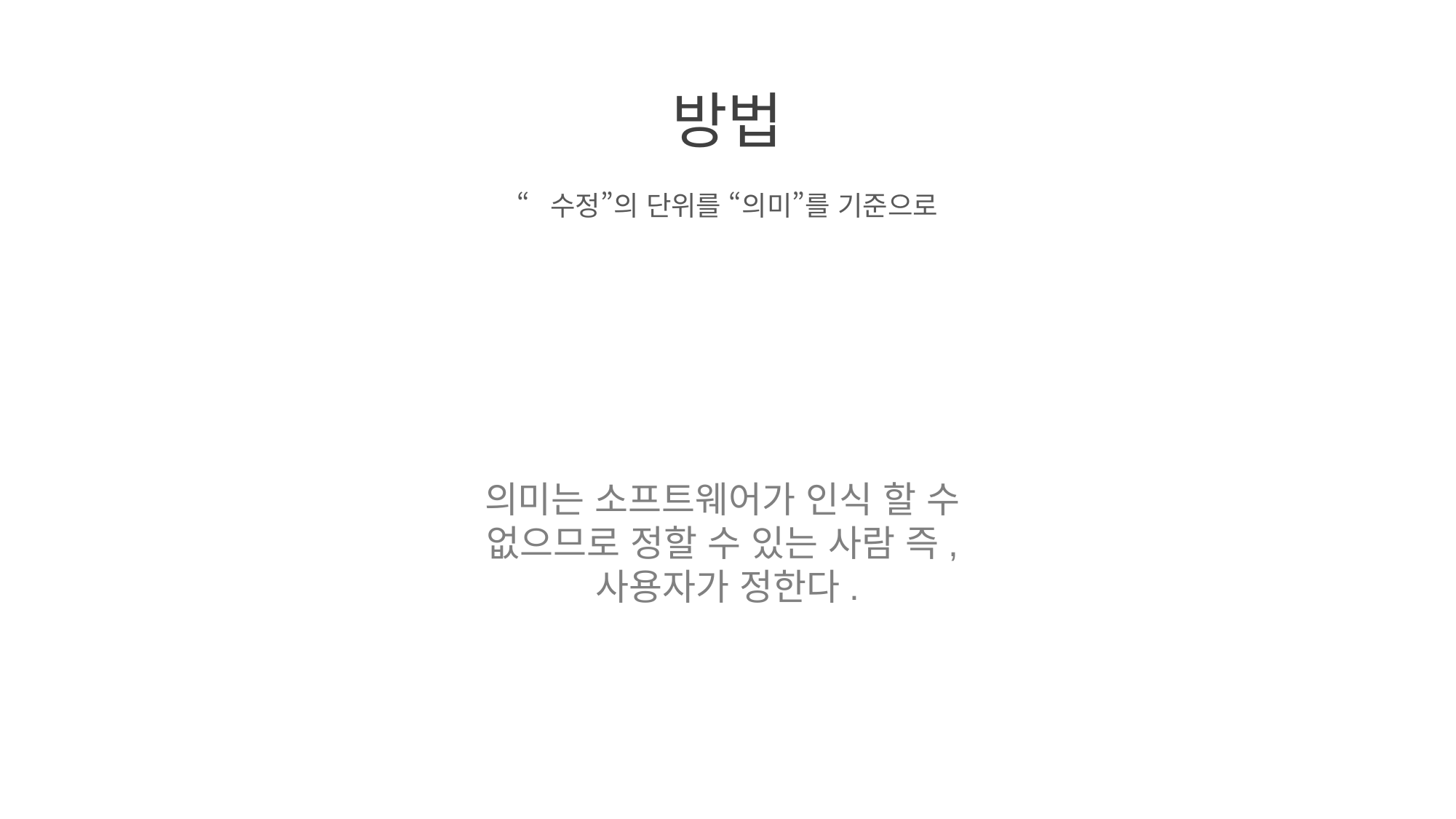

방법
“수정”의 단위를 “의미”를 기준으로
의미는 소프트웨어가 인식 할 수
없으므로 정할 수 있는 사람 즉,
사용자가 정한다.